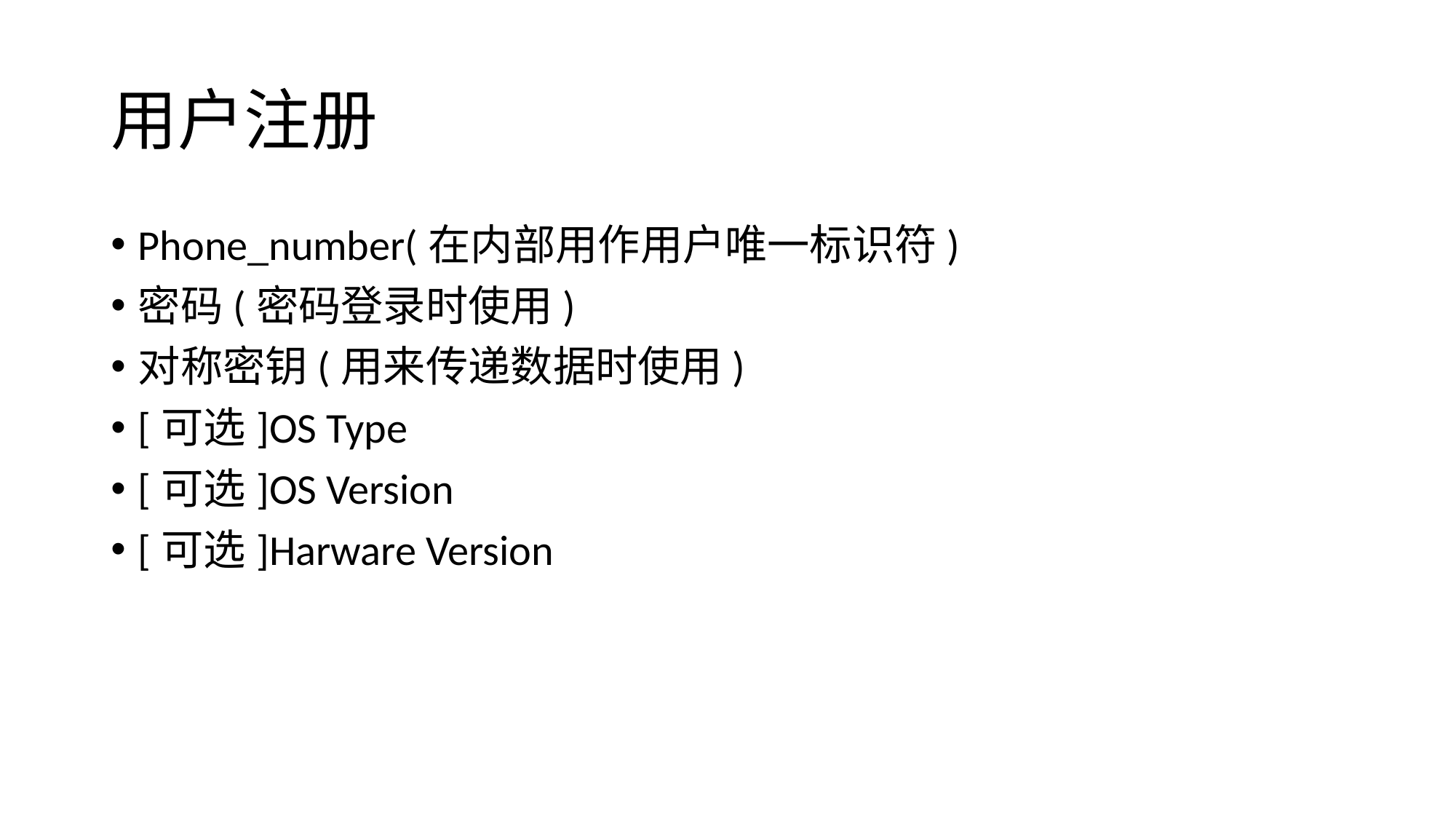

# 用户注册
Phone_number(在内部用作用户唯一标识符)
密码(密码登录时使用)
对称密钥(用来传递数据时使用)
[可选]OS Type
[可选]OS Version
[可选]Harware Version